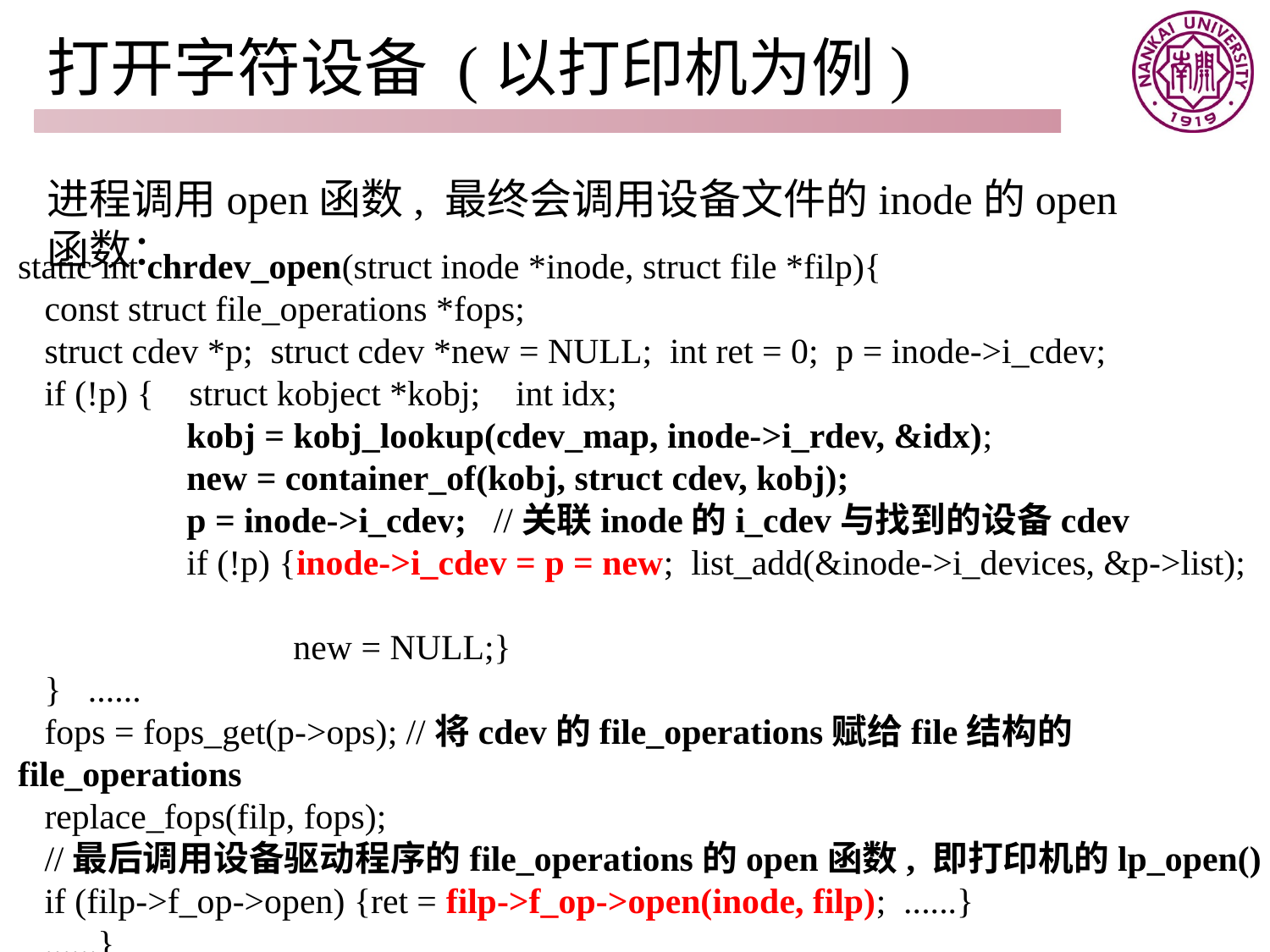

# 打开字符设备 (以打印机为例)
进程调用open函数, 最终会调用设备文件的inode的open函数：
static int chrdev_open(struct inode *inode, struct file *filp){
   const struct file_operations *fops;
   struct cdev *p;  struct cdev *new = NULL;  int ret = 0;  p = inode->i_cdev;
   if (!p) {    struct kobject *kobj;    int idx;
                   kobj = kobj_lookup(cdev_map, inode->i_rdev, &idx);
                   new = container_of(kobj, struct cdev, kobj);
                   p = inode->i_cdev;   //关联inode的i_cdev与找到的设备cdev
                   if (!p) {inode->i_cdev = p = new;  list_add(&inode->i_devices, &p->list);
                               new = NULL;}
   }   ......
   fops = fops_get(p->ops); //将cdev的file_operations赋给file结构的file_operations
   replace_fops(filp, fops);
   //最后调用设备驱动程序的file_operations的open函数, 即打印机的lp_open()
   if (filp->f_op->open) {ret = filp->f_op->open(inode, filp);  ......}
   ......}
20